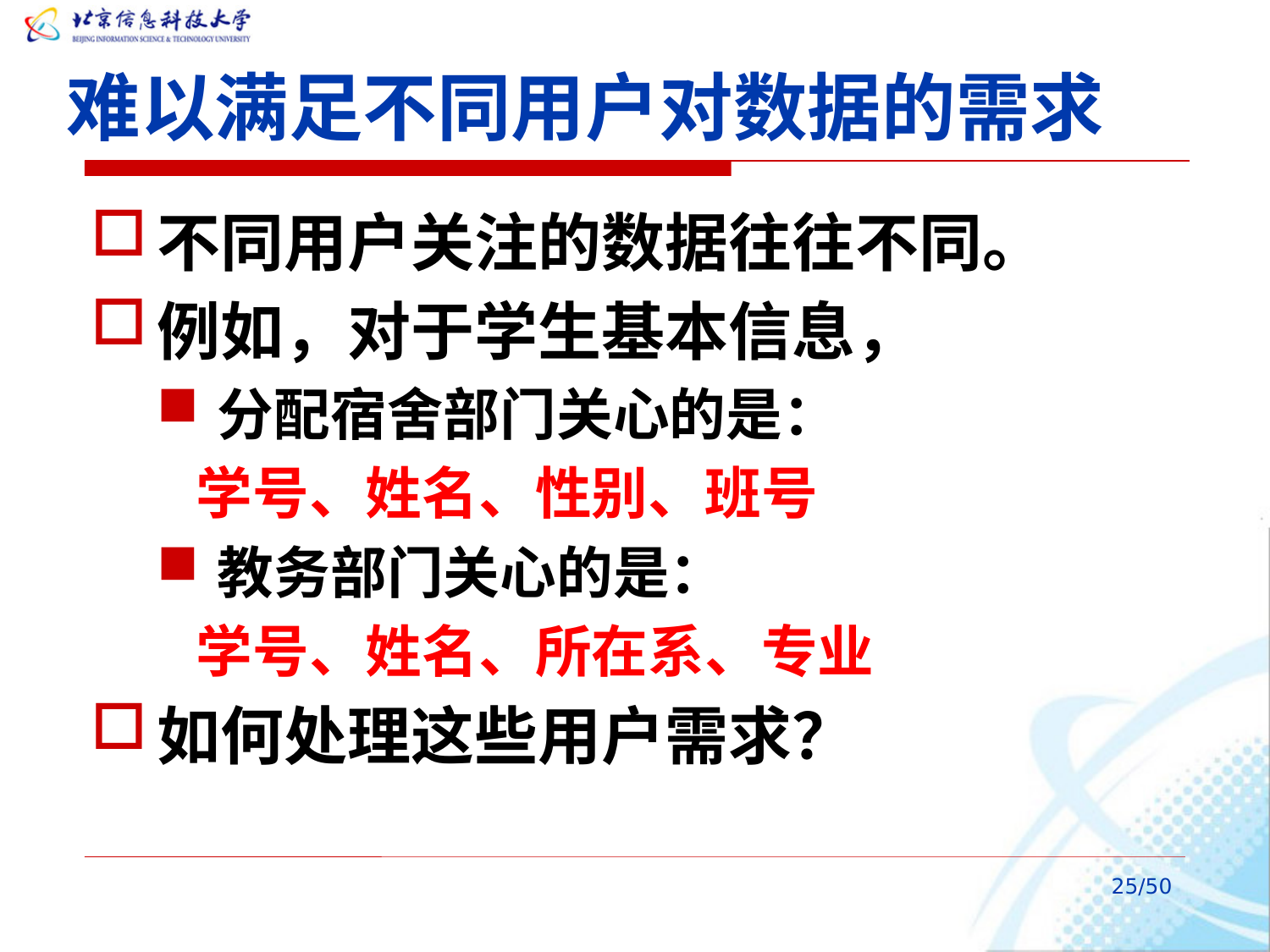

# 难以满足不同用户对数据的需求
不同用户关注的数据往往不同。
例如，对于学生基本信息，
分配宿舍部门关心的是：
  学号、姓名、性别、班号
教务部门关心的是：
  学号、姓名、所在系、专业
如何处理这些用户需求？

25/50